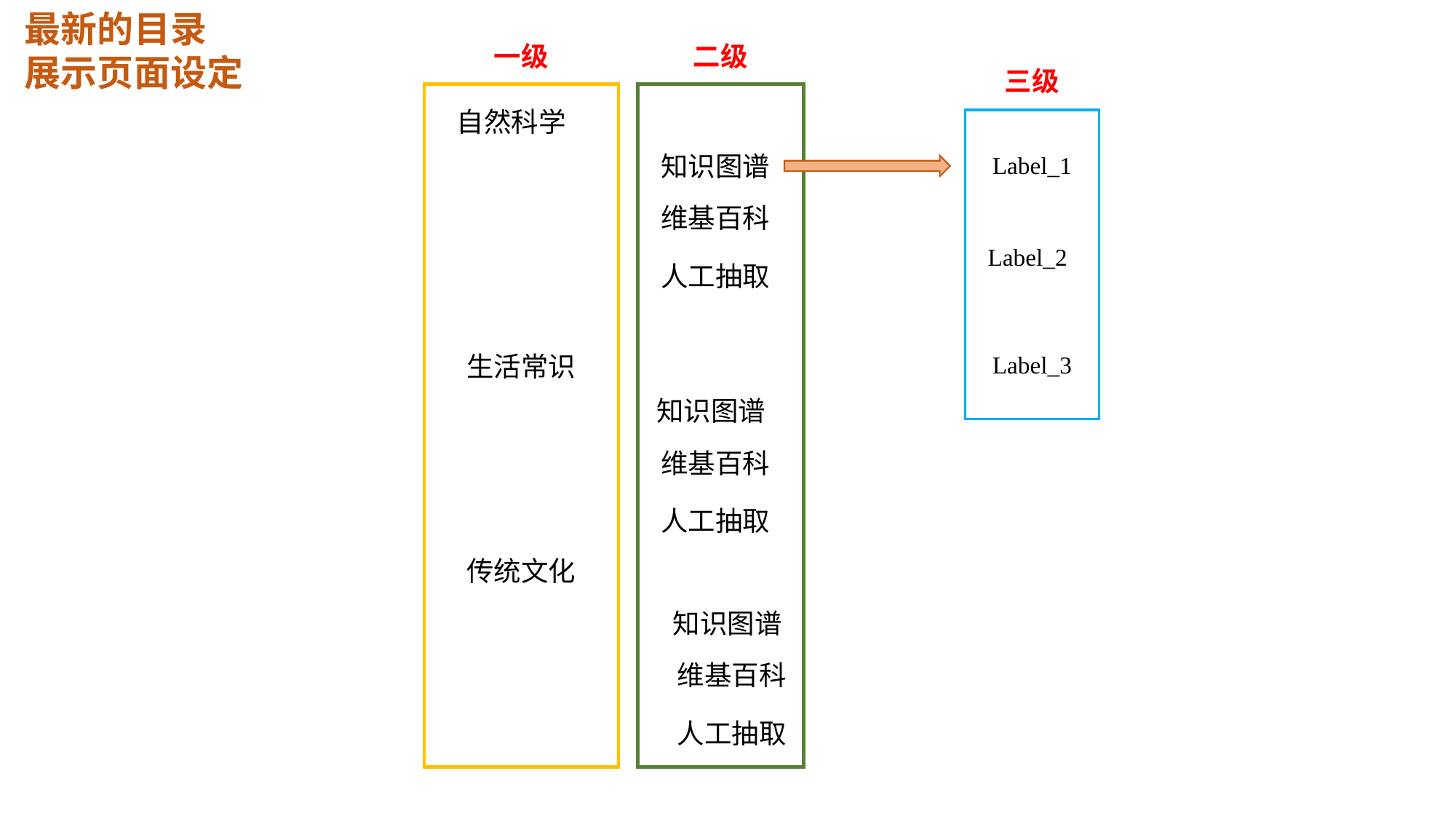

最新的目录
展示页面设定
一级
二级
三级

自然科学

知识图谱
Label_1

维基百科
Label_2
人工抽取
生活常识
Label_3
知识图谱
维基百科
人工抽取
传统文化
知识图谱
维基百科
人工抽取